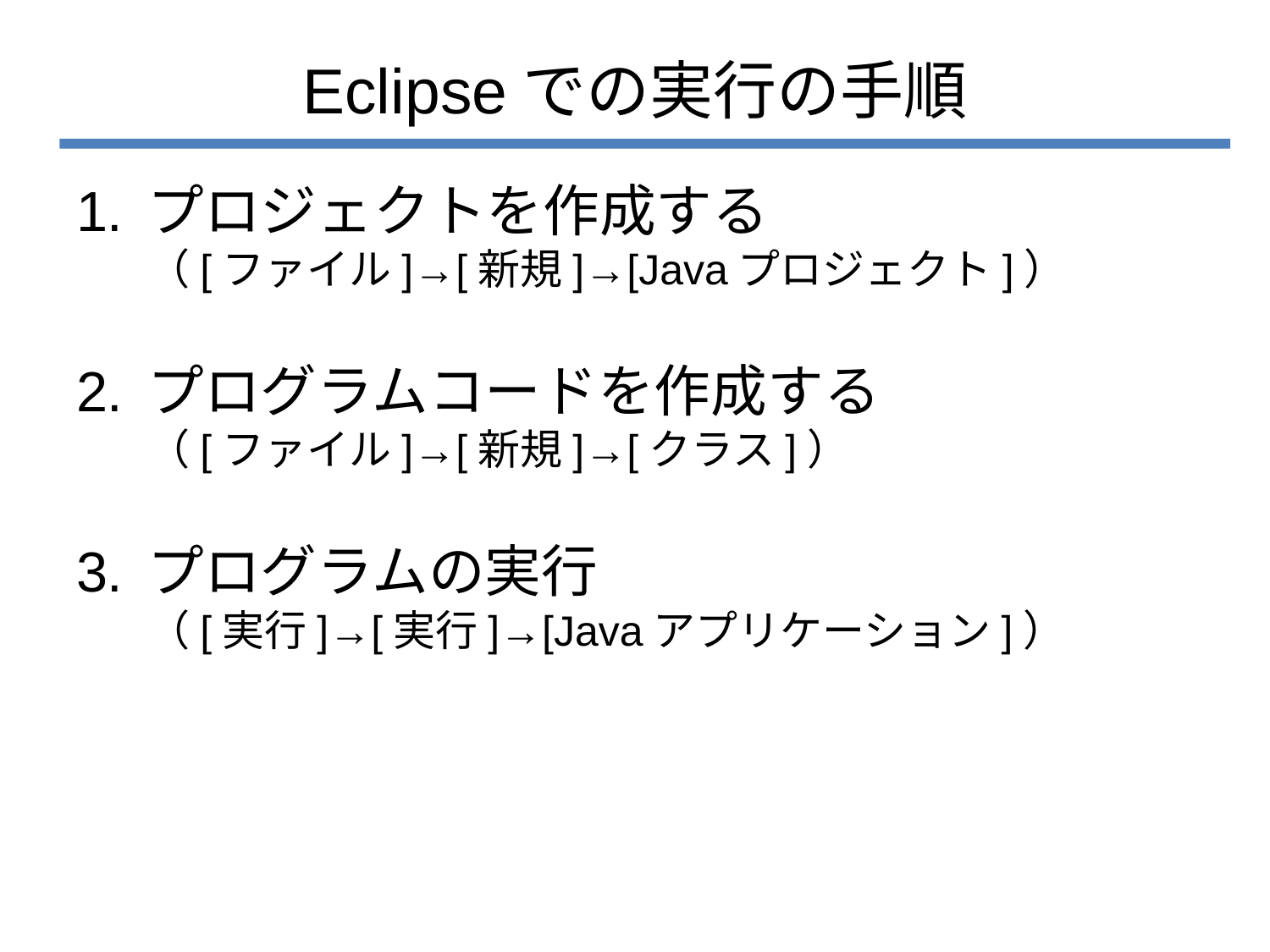

# Eclipseでの実行の手順
プロジェクトを作成する
（[ファイル]→[新規]→[Javaプロジェクト]）
プログラムコードを作成する
（[ファイル]→[新規]→[クラス]）
プログラムの実行
（[実行]→[実行]→[Javaアプリケーション]）